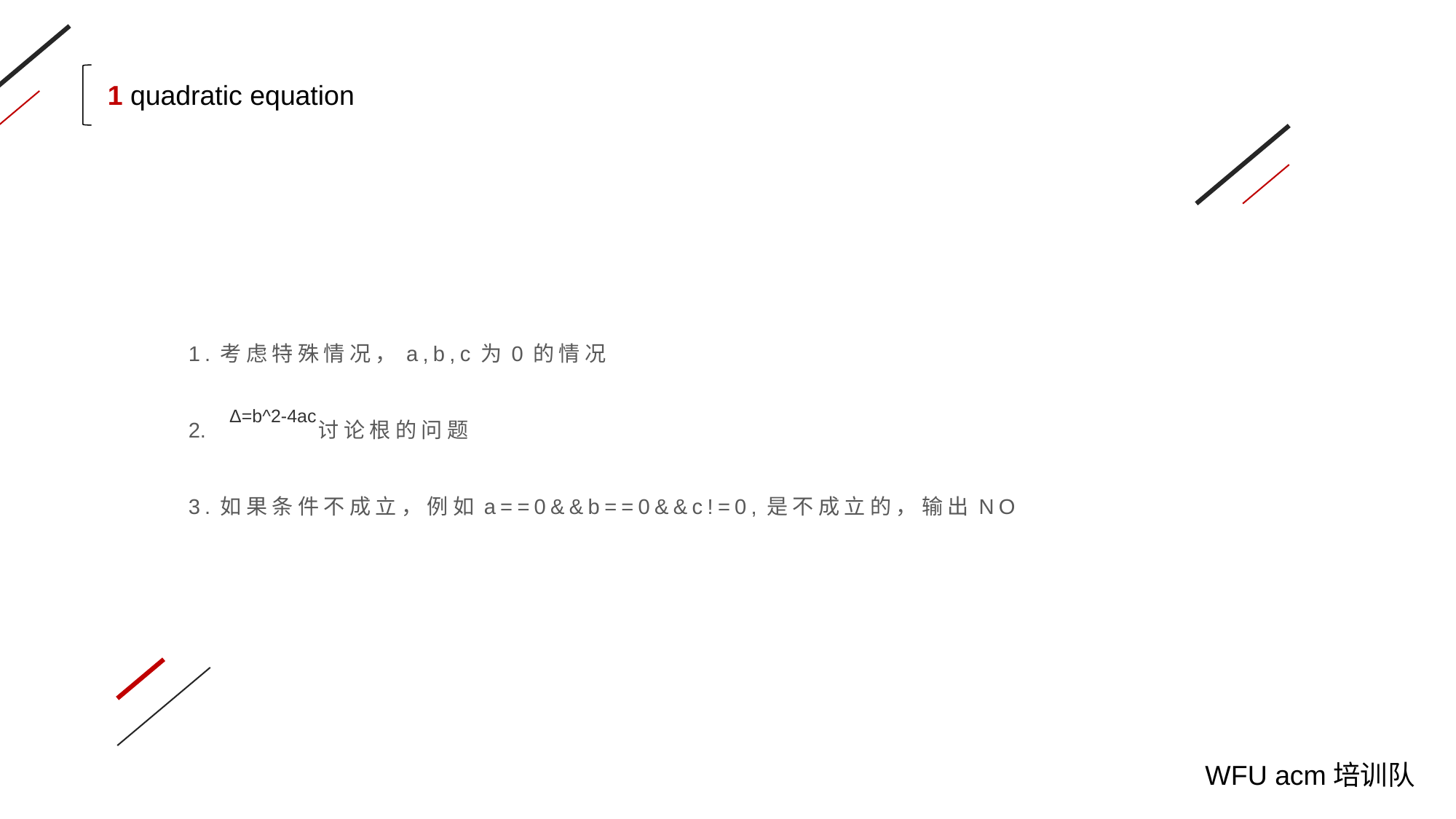

1 quadratic equation
1.考虑特殊情况，a,b,c为0的情况

         讨论根的问题

3.如果条件不成立，例如a==0&&b==0&&c!=0,是不成立的，输出NO
Δ=b^2-4ac
WFU acm培训队